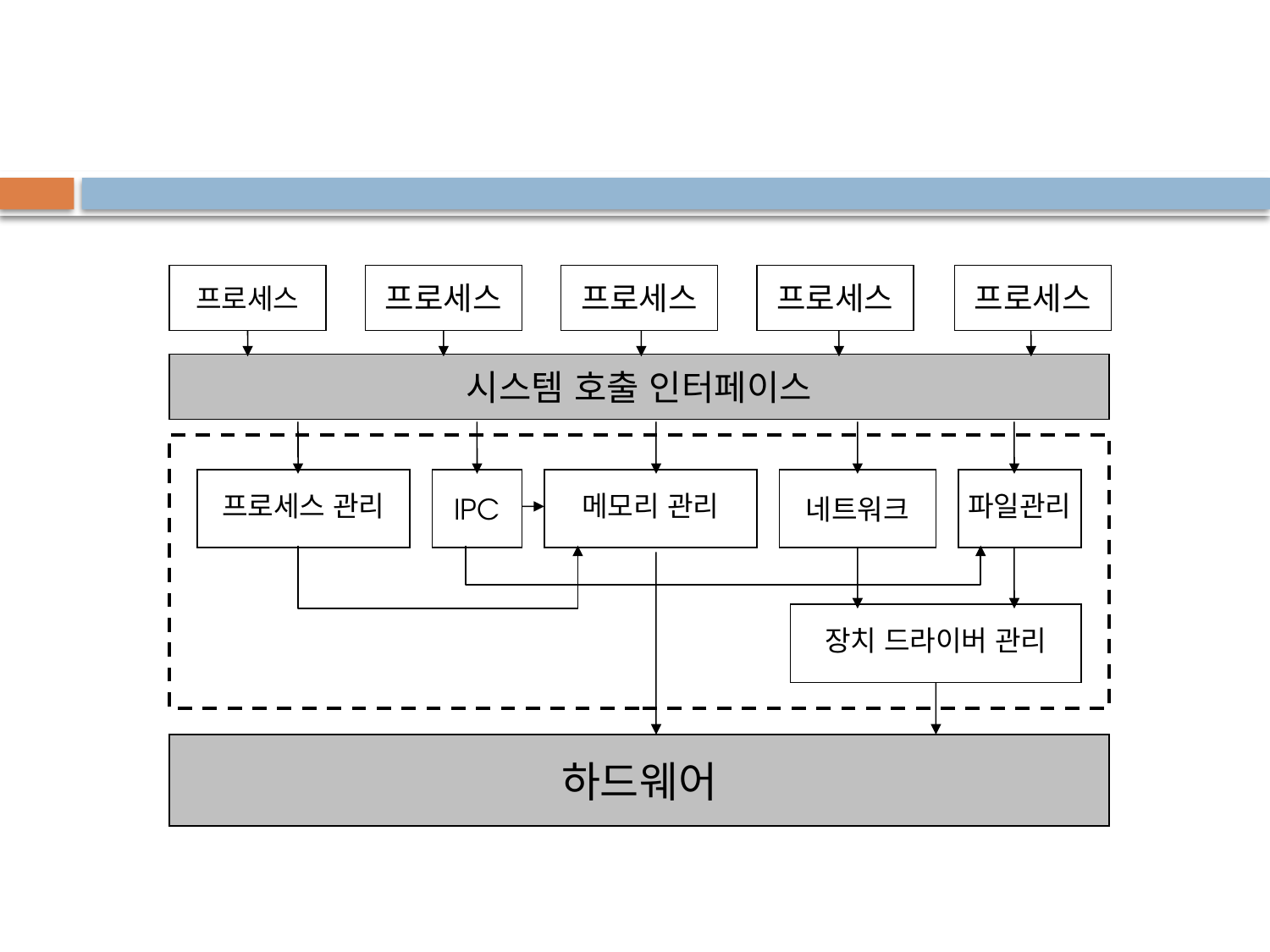

프로세스
프로세스
프로세스
프로세스
프로세스

시스템 호출 인터페이스

프로세스 관리
IPC
메모리 관리
네트워크
파일관리

장치 드라이버 관리

하드웨어